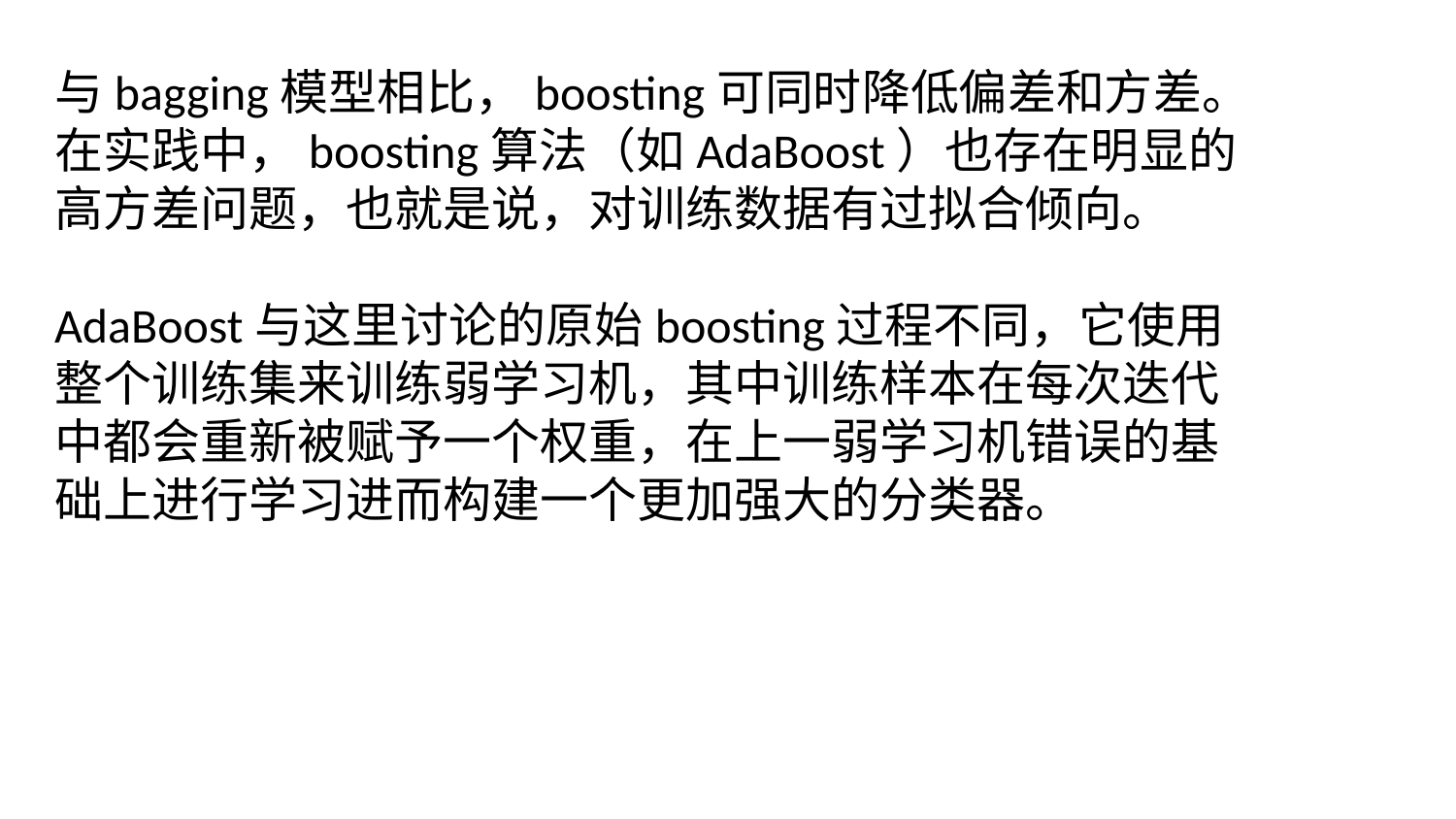

与bagging模型相比，boosting可同时降低偏差和方差。在实践中，boosting算法（如AdaBoost）也存在明显的高方差问题，也就是说，对训练数据有过拟合倾向。

AdaBoost与这里讨论的原始boosting过程不同，它使用整个训练集来训练弱学习机，其中训练样本在每次迭代中都会重新被赋予一个权重，在上一弱学习机错误的基础上进行学习进而构建一个更加强大的分类器。